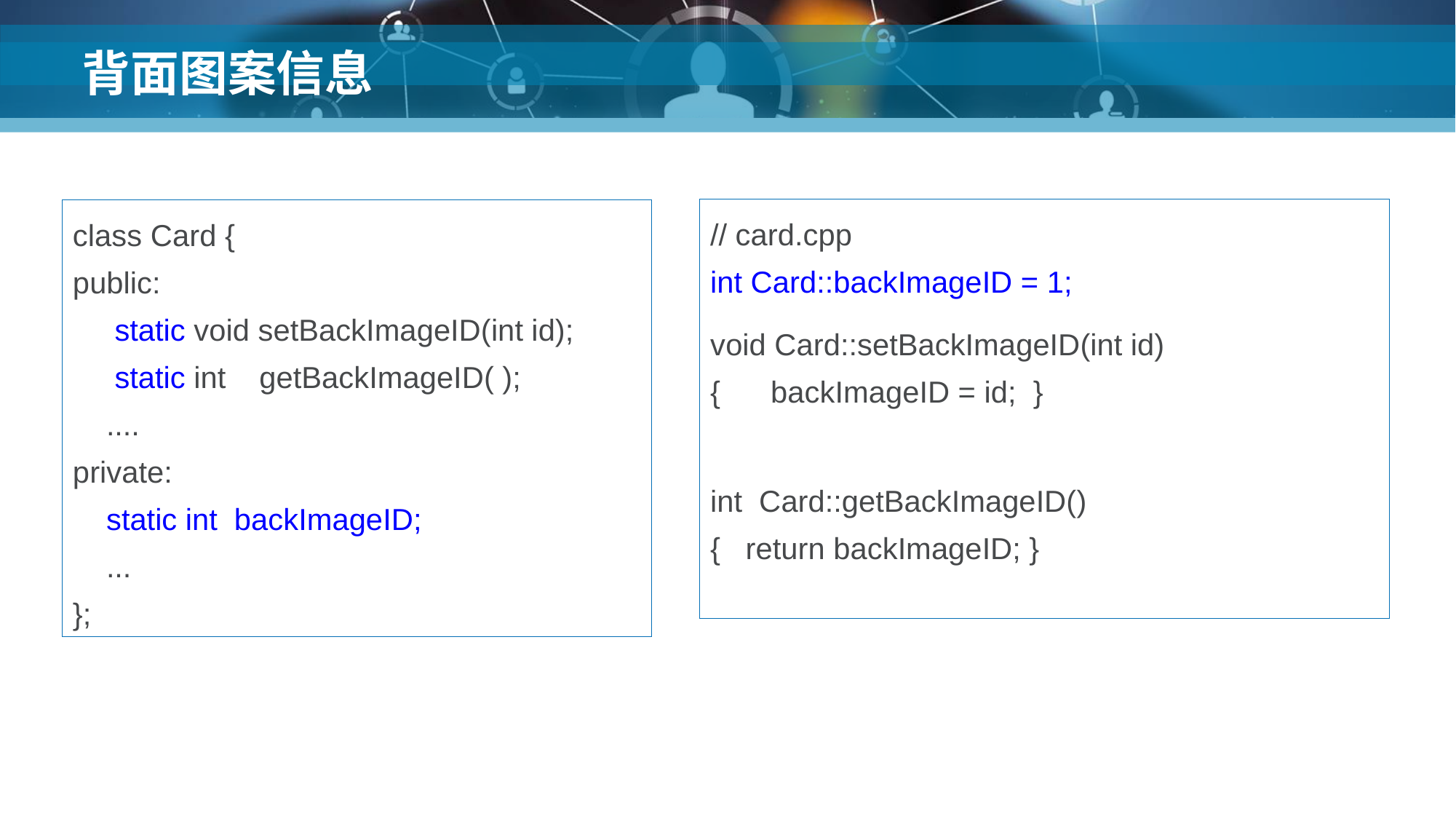

# 背面图案信息
// card.cpp
int Card::backImageID = 1;
void Card::setBackImageID(int id)
{      backImageID = id;  }
int  Card::getBackImageID()
{   return backImageID; }
class Card {
public:
     static void setBackImageID(int id);
     static int    getBackImageID( );
    ....
private:
    static int  backImageID;
    ...
};